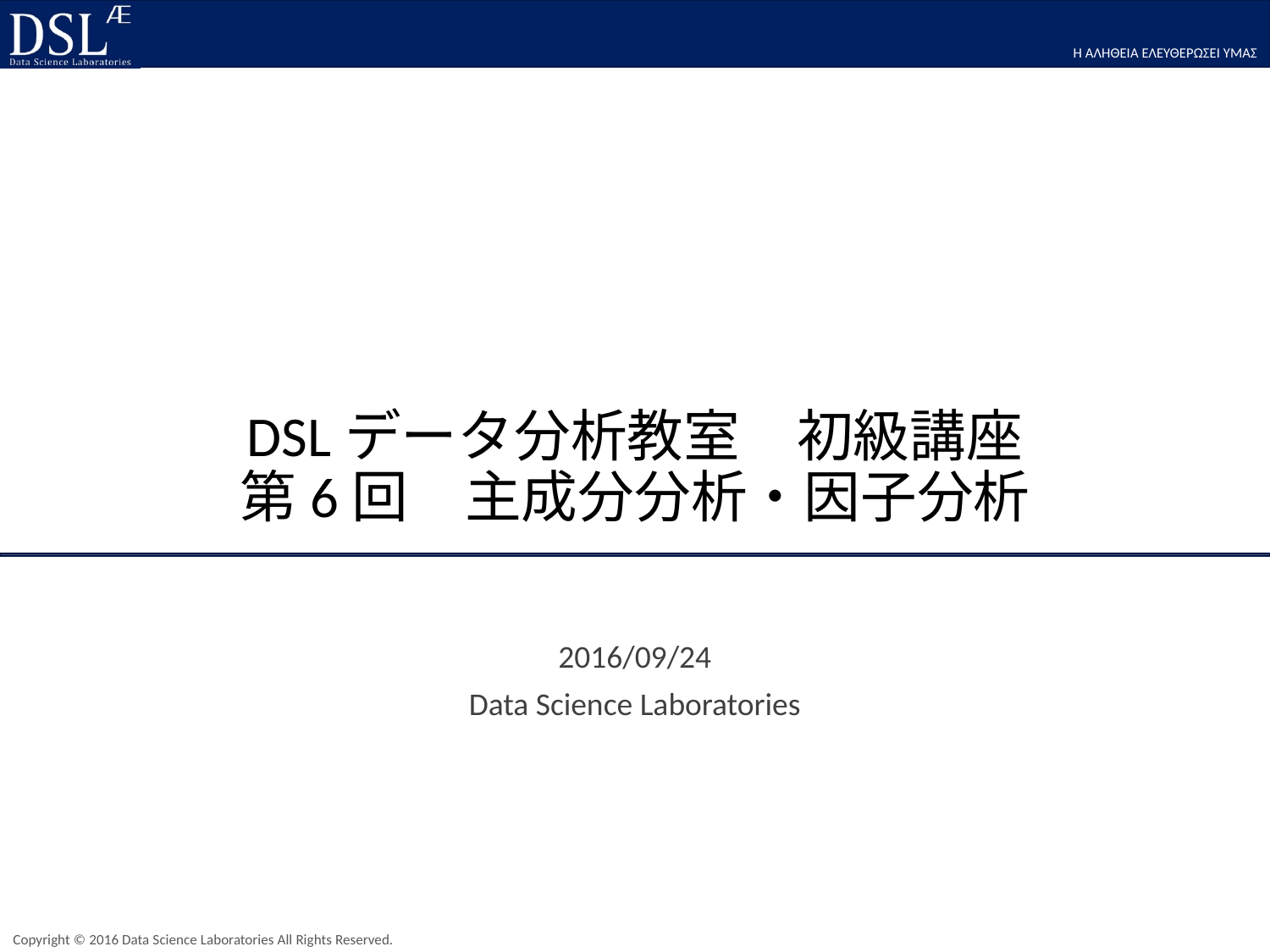

# DSLデータ分析教室　初級講座 第6回　主成分分析・因子分析
2016/09/24
Data Science Laboratories
Copyright © 2016 Data Science Laboratories All Rights Reserved.